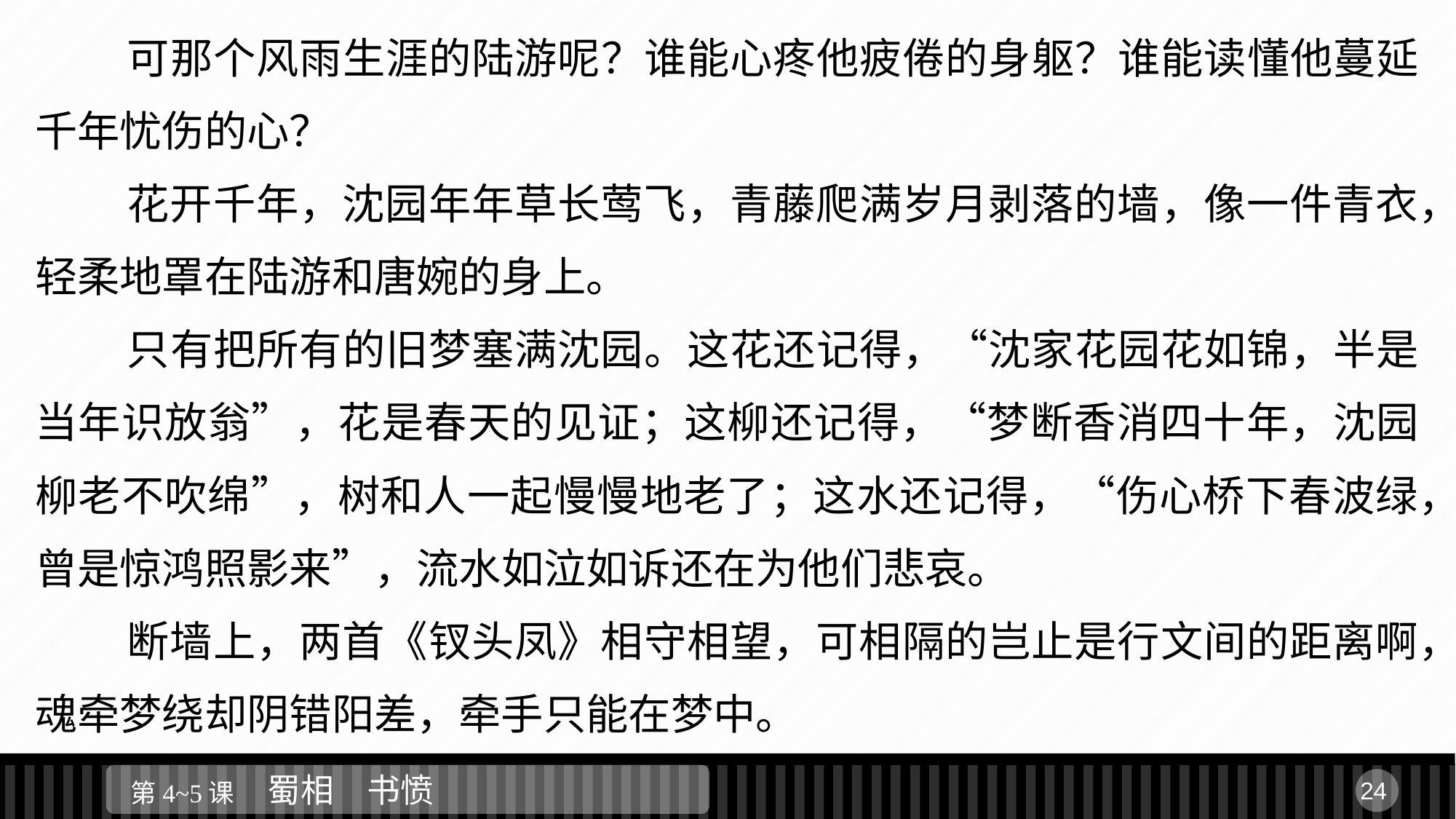

可那个风雨生涯的陆游呢？谁能心疼他疲倦的身躯？谁能读懂他蔓延千年忧伤的心？
        花开千年，沈园年年草长莺飞，青藤爬满岁月剥落的墙，像一件青衣，轻柔地罩在陆游和唐婉的身上。
        只有把所有的旧梦塞满沈园。这花还记得，“沈家花园花如锦，半是当年识放翁”，花是春天的见证；这柳还记得，“梦断香消四十年，沈园柳老不吹绵”，树和人一起慢慢地老了；这水还记得，“伤心桥下春波绿，曾是惊鸿照影来”，流水如泣如诉还在为他们悲哀。
        断墙上，两首《钗头凤》相守相望，可相隔的岂止是行文间的距离啊，魂牵梦绕却阴错阳差，牵手只能在梦中。